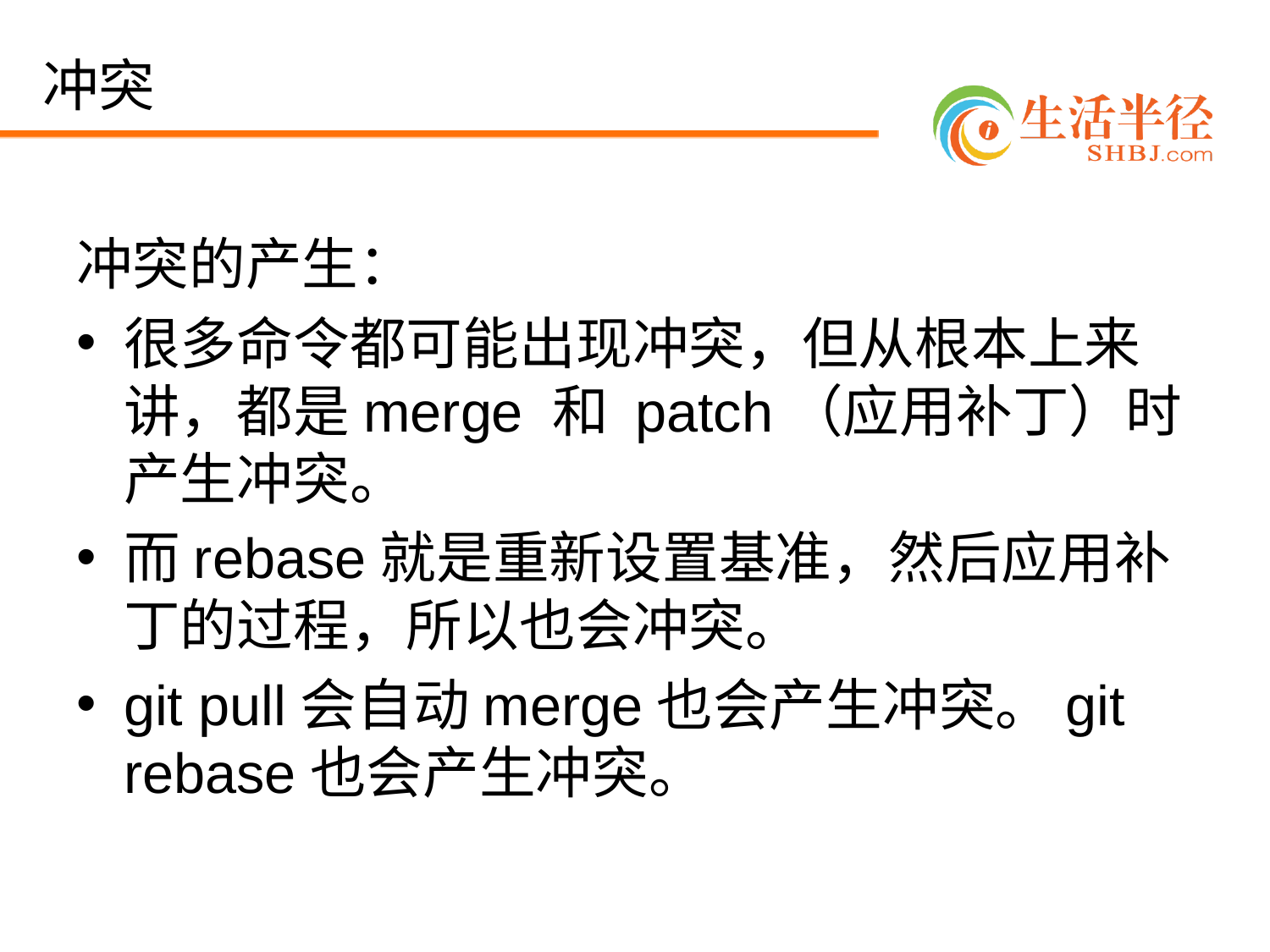

# 冲突
冲突的产生：
很多命令都可能出现冲突，但从根本上来讲，都是merge 和 patch（应用补丁）时产生冲突。
而rebase就是重新设置基准，然后应用补丁的过程，所以也会冲突。
git pull会自动merge也会产生冲突。git rebase也会产生冲突。